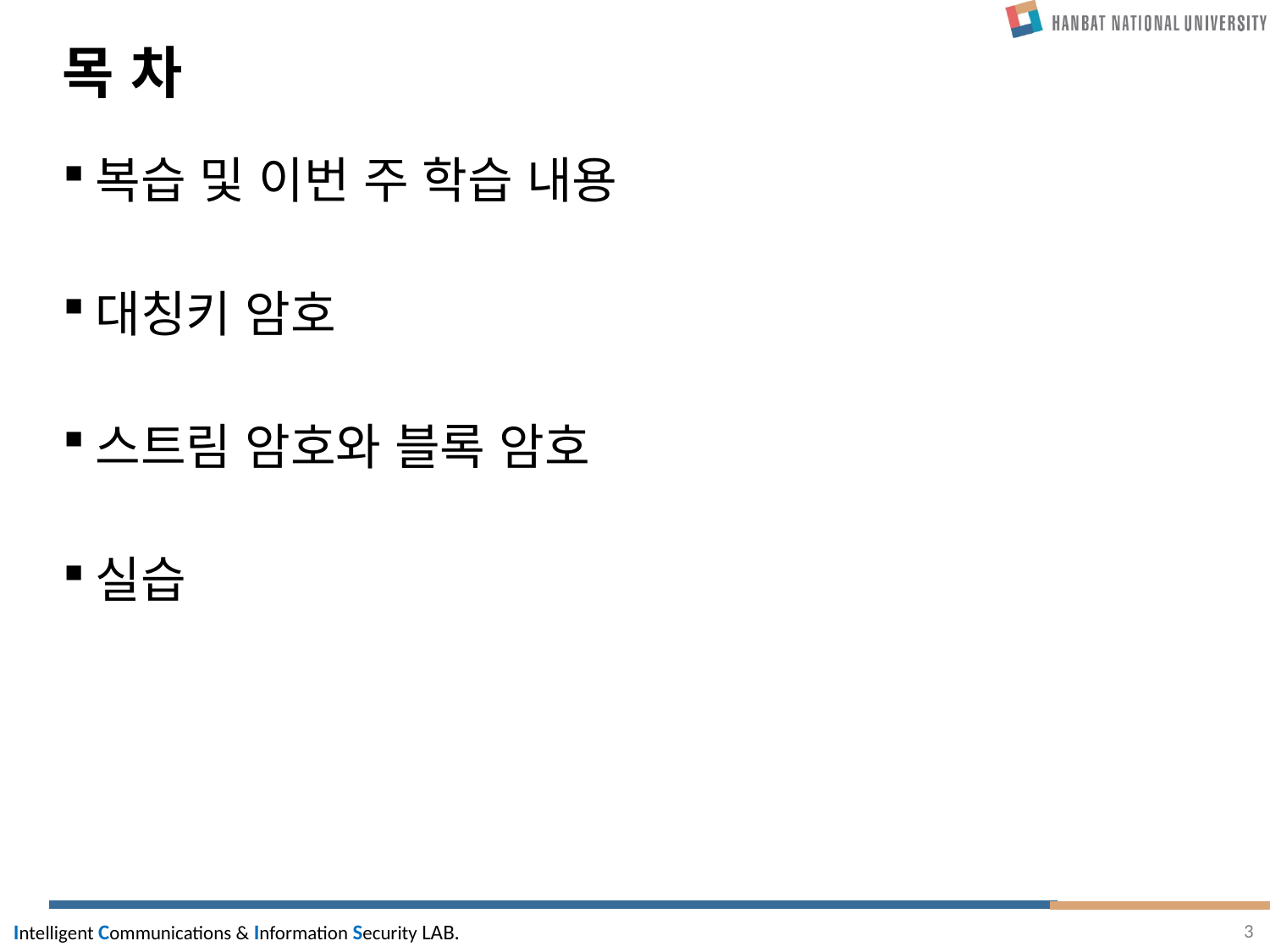

# 목 차
복습 및 이번 주 학습 내용

대칭키 암호

스트림 암호와 블록 암호

실습

3